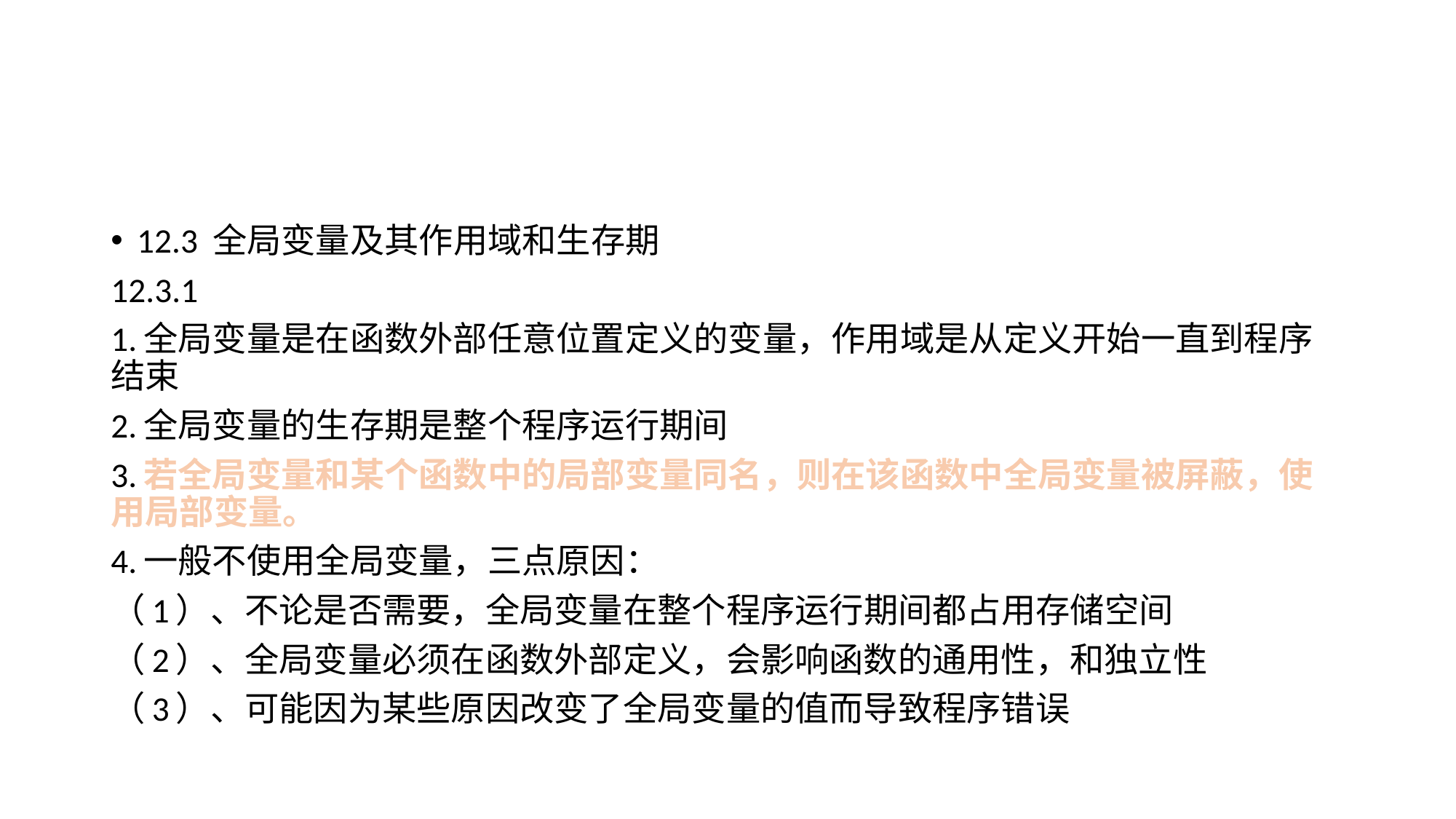

#
12.3 全局变量及其作用域和生存期
12.3.1
1.全局变量是在函数外部任意位置定义的变量，作用域是从定义开始一直到程序结束
2.全局变量的生存期是整个程序运行期间
3.若全局变量和某个函数中的局部变量同名，则在该函数中全局变量被屏蔽，使用局部变量。
4.一般不使用全局变量，三点原因：
（1）、不论是否需要，全局变量在整个程序运行期间都占用存储空间
（2）、全局变量必须在函数外部定义，会影响函数的通用性，和独立性
（3）、可能因为某些原因改变了全局变量的值而导致程序错误